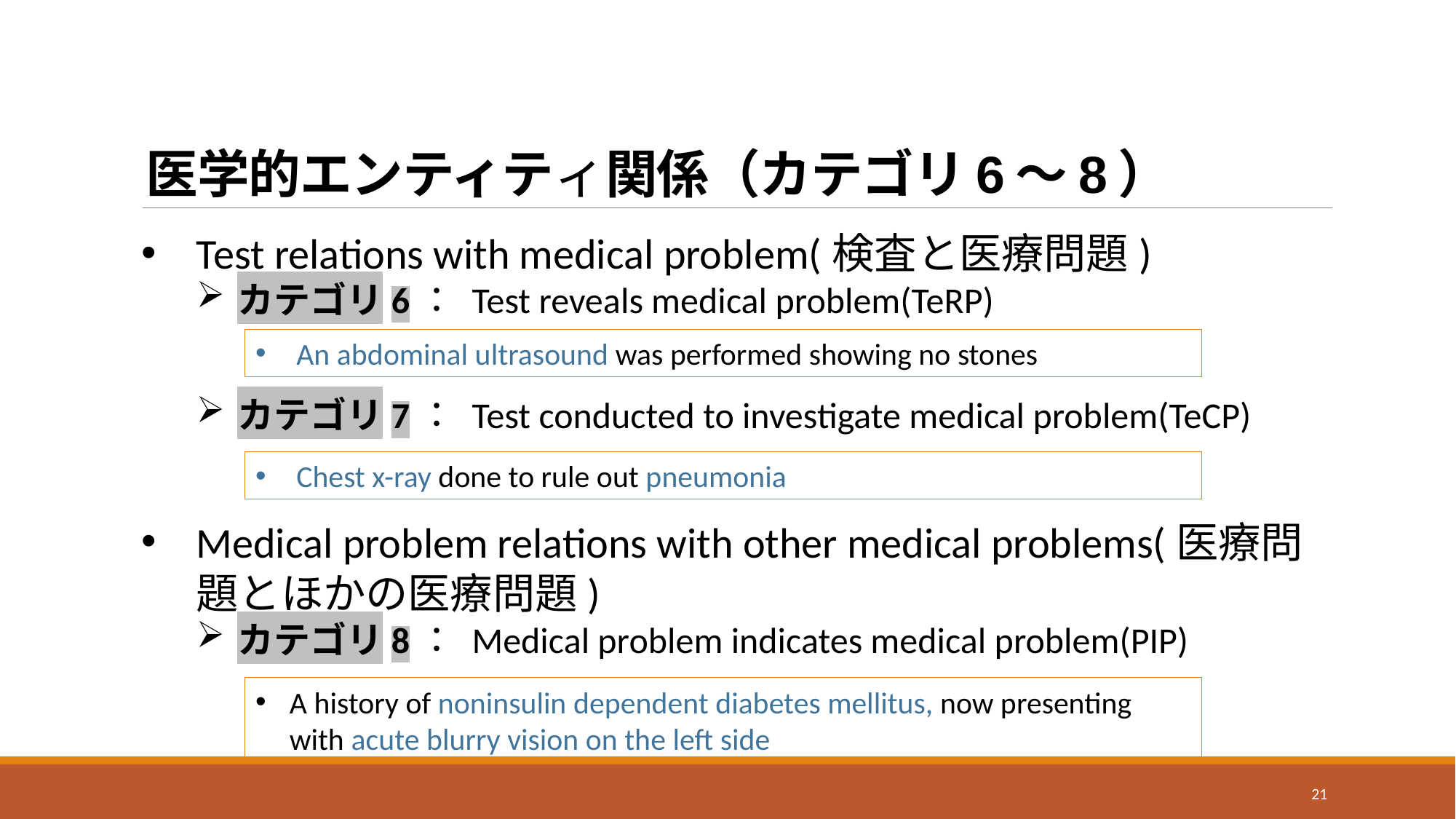

# 医学的エンティティ関係（カテゴリ6〜8）
Test relations with medical problem(検査と医療問題)
カテゴリ6： Test reveals medical problem(TeRP)
An abdominal ultrasound was performed showing no stones
カテゴリ7： Test conducted to investigate medical problem(TeCP)
Chest x-ray done to rule out pneumonia
Medical problem relations with other medical problems(医療問題とほかの医療問題)
カテゴリ8： Medical problem indicates medical problem(PIP)
A history of noninsulin dependent diabetes mellitus, now presenting with acute blurry vision on the left side
21